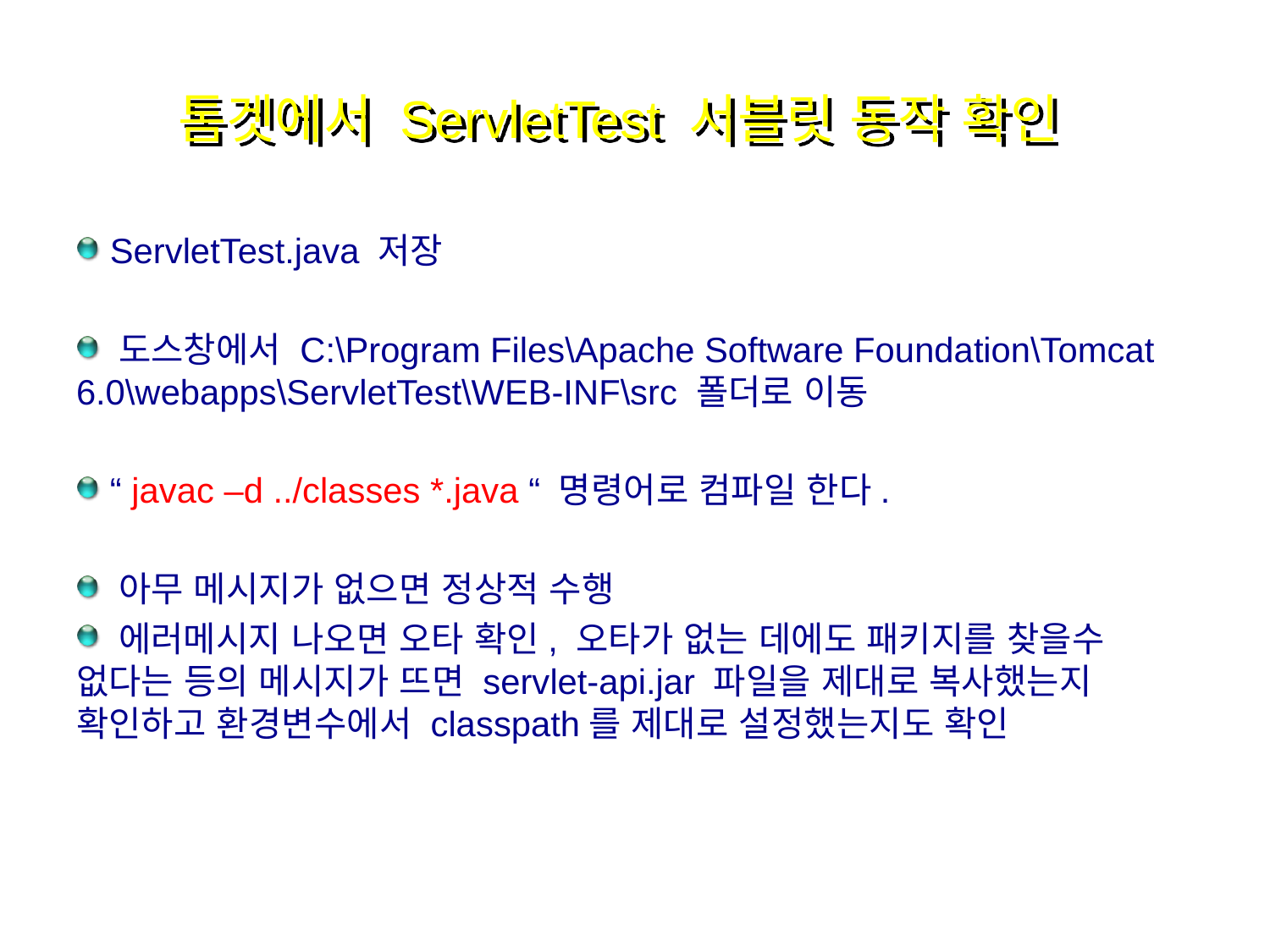

# 톰겟에서 ServletTest 서블릿 동작 확인
 ServletTest.java 저장

 도스창에서 C:\Program Files\Apache Software Foundation\Tomcat 6.0\webapps\ServletTest\WEB-INF\src 폴더로 이동

 “ javac –d ../classes *.java “ 명령어로 컴파일 한다.

 아무 메시지가 없으면 정상적 수행
 에러메시지 나오면 오타 확인, 오타가 없는 데에도 패키지를 찾을수 없다는 등의 메시지가 뜨면 servlet-api.jar 파일을 제대로 복사했는지 확인하고 환경변수에서 classpath를 제대로 설정했는지도 확인